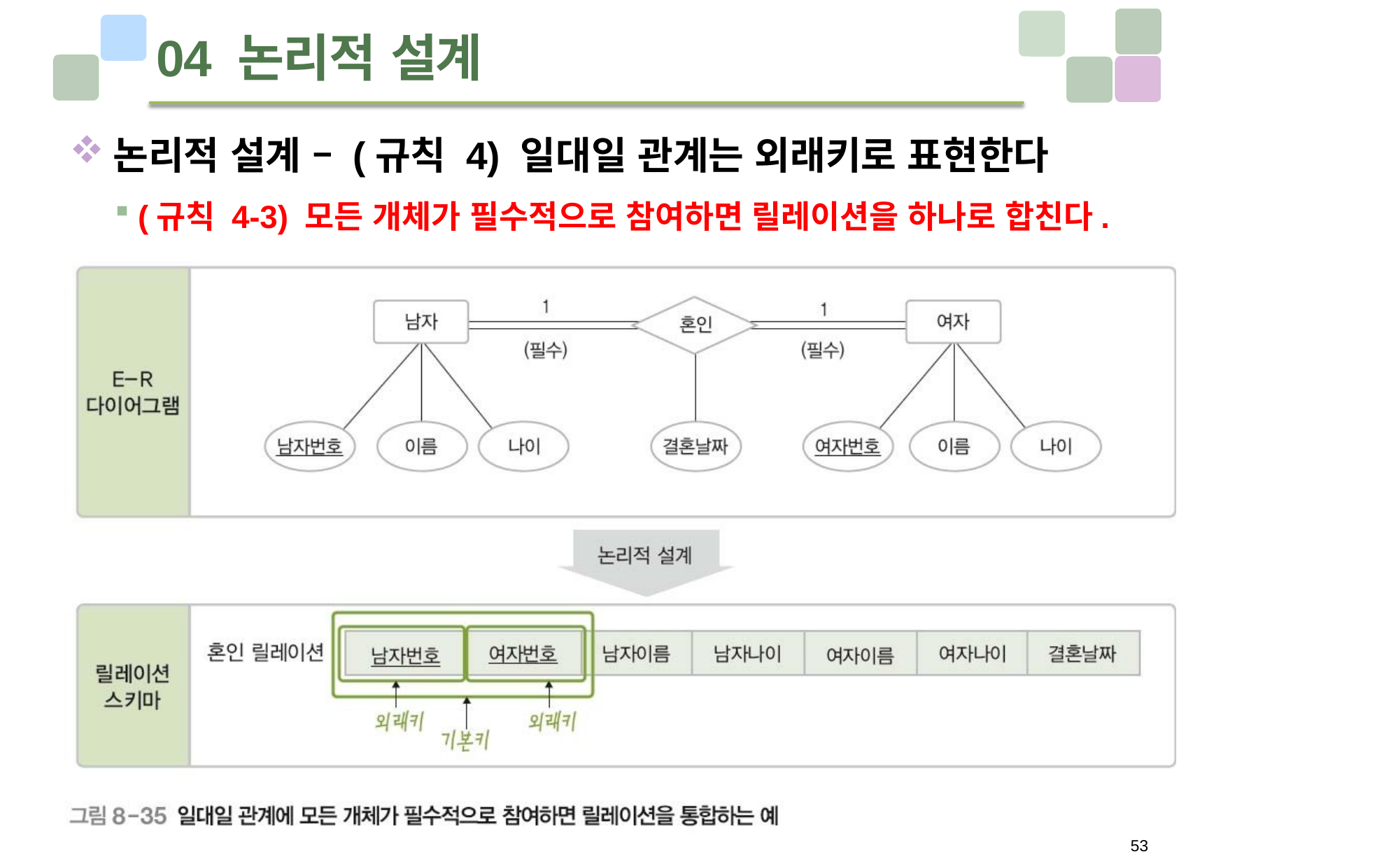

# 04 논리적 설계
논리적 설계 – (규칙 4) 일대일 관계는 외래키로 표현한다
(규칙 4-3) 모든 개체가 필수적으로 참여하면 릴레이션을 하나로 합친다.

53